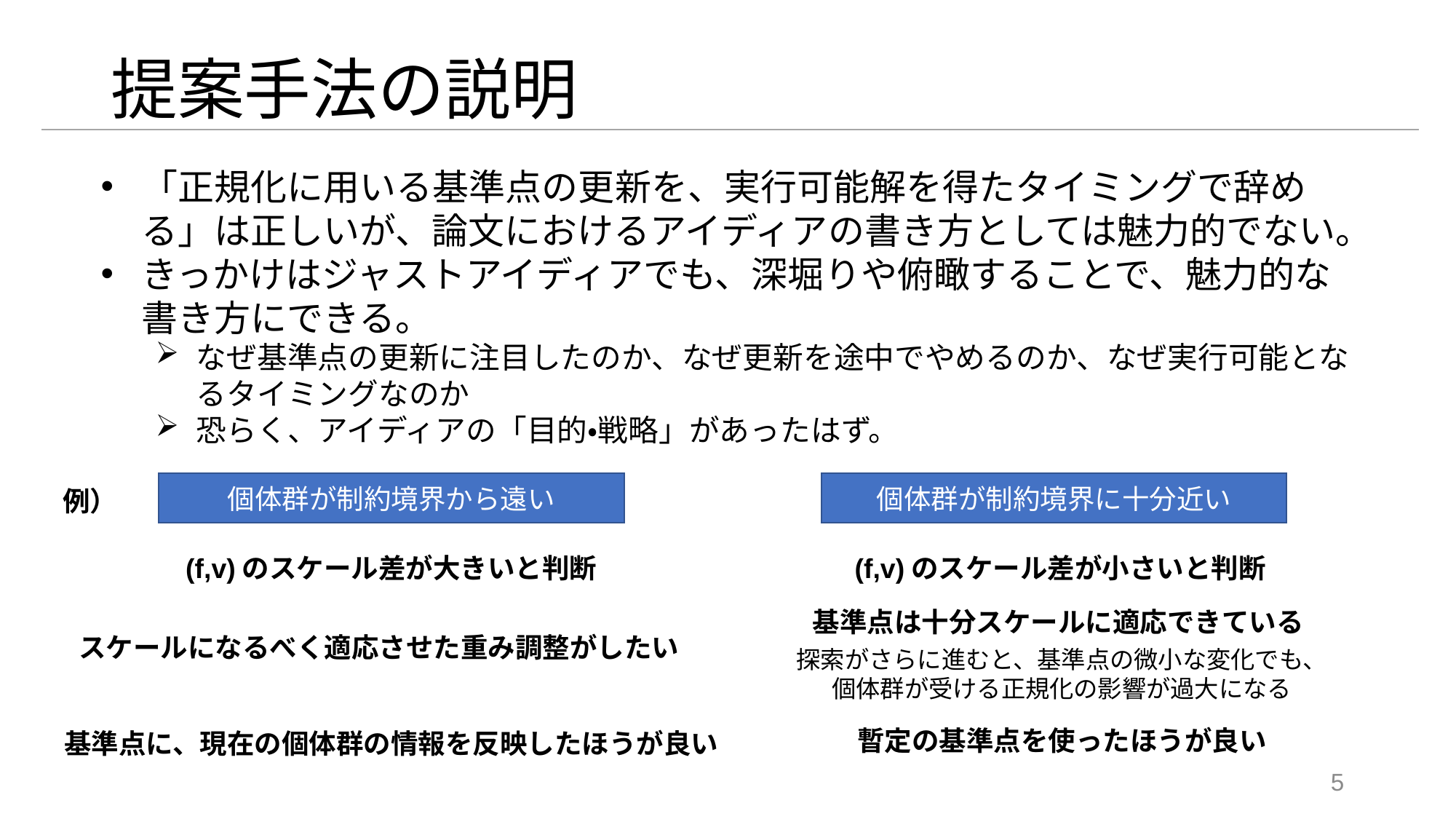

# 提案手法の説明
「正規化に用いる基準点の更新を、実行可能解を得たタイミングで辞める」は正しいが、論文におけるアイディアの書き方としては魅力的でない。
きっかけはジャストアイディアでも、深堀りや俯瞰することで、魅力的な書き方にできる。
なぜ基準点の更新に注目したのか、なぜ更新を途中でやめるのか、なぜ実行可能となるタイミングなのか
恐らく、アイディアの「目的・戦略」があったはず。
個体群が制約境界から遠い
個体群が制約境界に十分近い
例）
(f,v)のスケール差が大きいと判断
(f,v)のスケール差が小さいと判断
基準点は十分スケールに適応できている
スケールになるべく適応させた重み調整がしたい
探索がさらに進むと、基準点の微小な変化でも、個体群が受ける正規化の影響が過大になる
暫定の基準点を使ったほうが良い
基準点に、現在の個体群の情報を反映したほうが良い
5